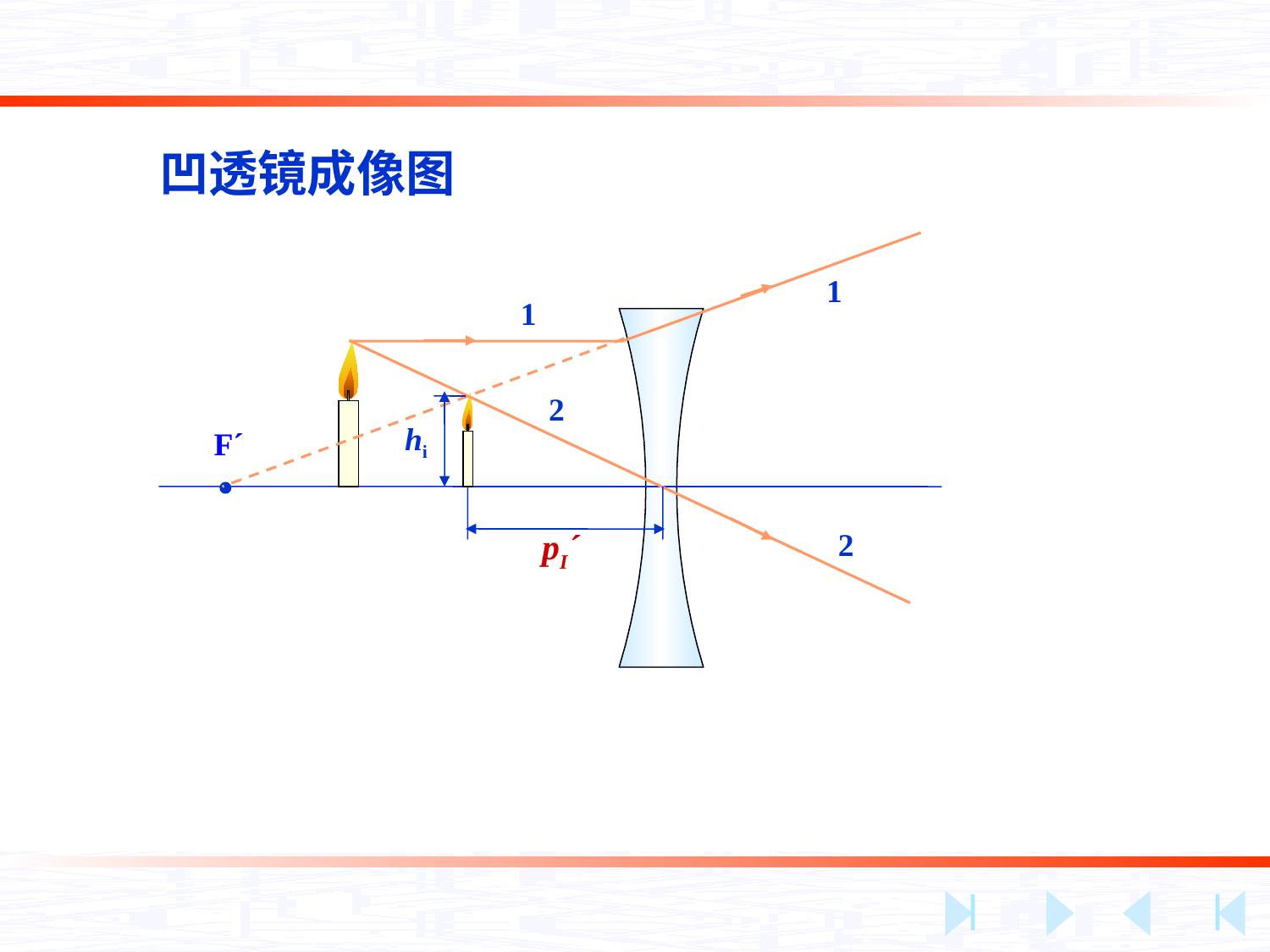

凹透镜成像图

1
1

2
2

hi

pI´

F´

6